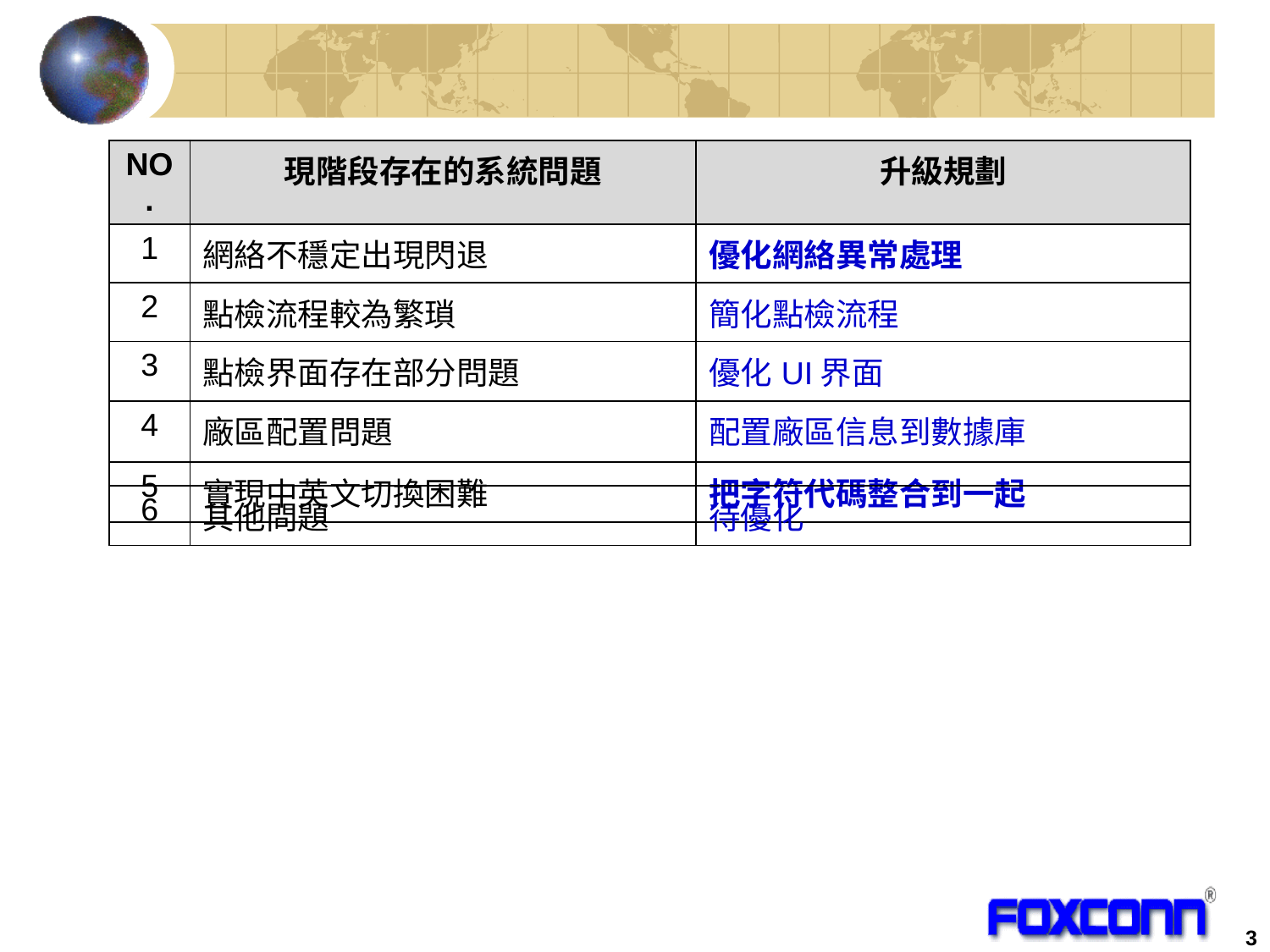

#
| NO. | 現階段存在的系統問題 | 升級規劃 |
| --- | --- | --- |
| 1 | 網絡不穩定出現閃退 | 優化網絡異常處理 |
| 2 | 點檢流程較為繁瑣 | 簡化點檢流程 |
| 3 | 點檢界面存在部分問題 | 優化UI界面 |
| 4 | 廠區配置問題 | 配置廠區信息到數據庫 |
| 5 | 實現中英文切換困難 | 把字符代碼整合到一起 |
| 6 | 其他問題 | 待優化 |
| --- | --- | --- |
3